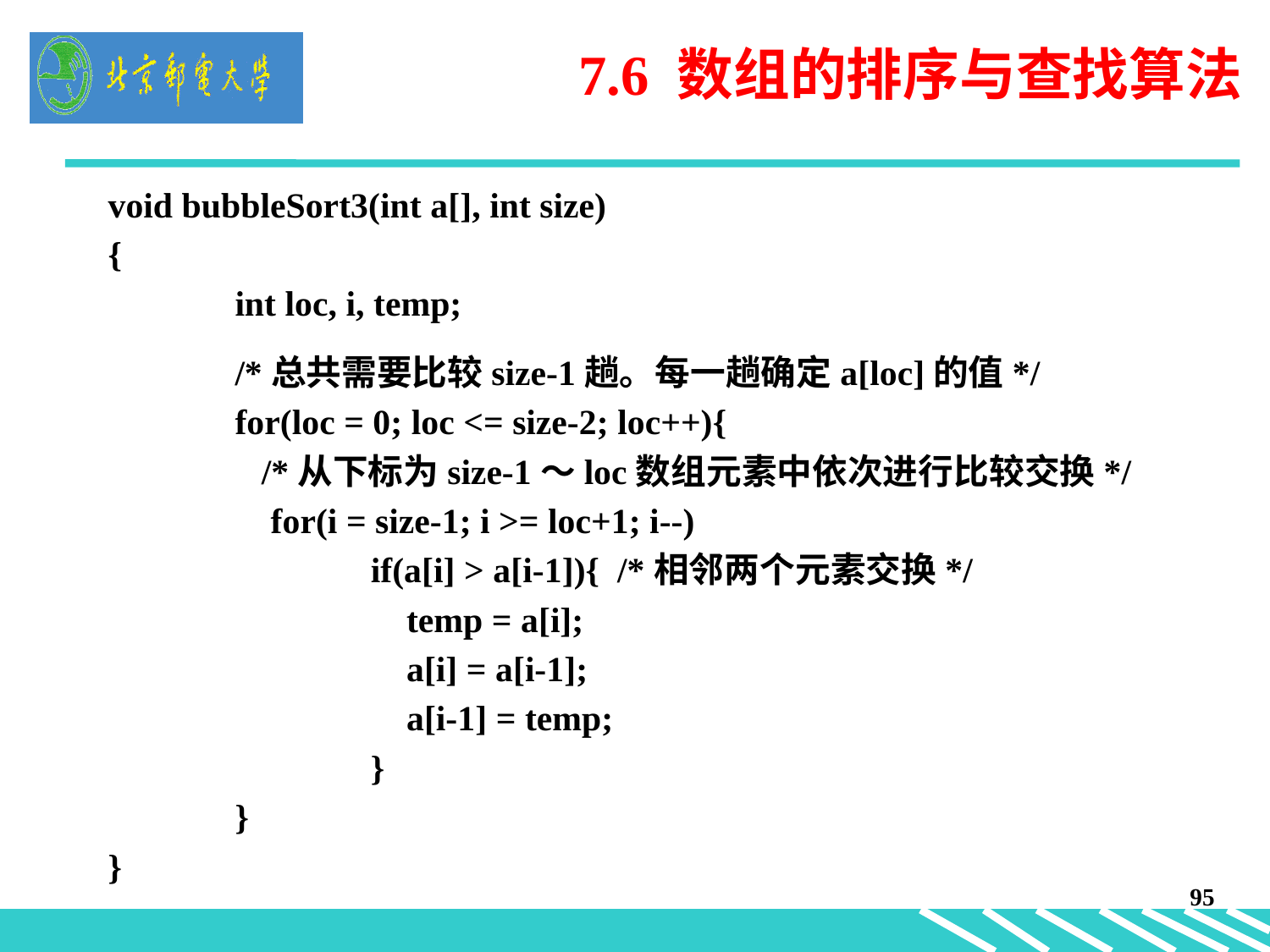

# 7.6 数组的排序与查找算法
void bubbleSort3(int a[], int size)
{
	int loc, i, temp;

	/*总共需要比较size-1趟。每一趟确定a[loc]的值*/
	for(loc = 0; loc <= size-2; loc++){
	   /*从下标为size-1～loc数组元素中依次进行比较交换*/
	    for(i = size-1; i >= loc+1; i--)
		 if(a[i] > a[i-1]){  /*相邻两个元素交换*/
		     temp = a[i];
		     a[i] = a[i-1];
		     a[i-1] = temp;
		 }
	}
}
95